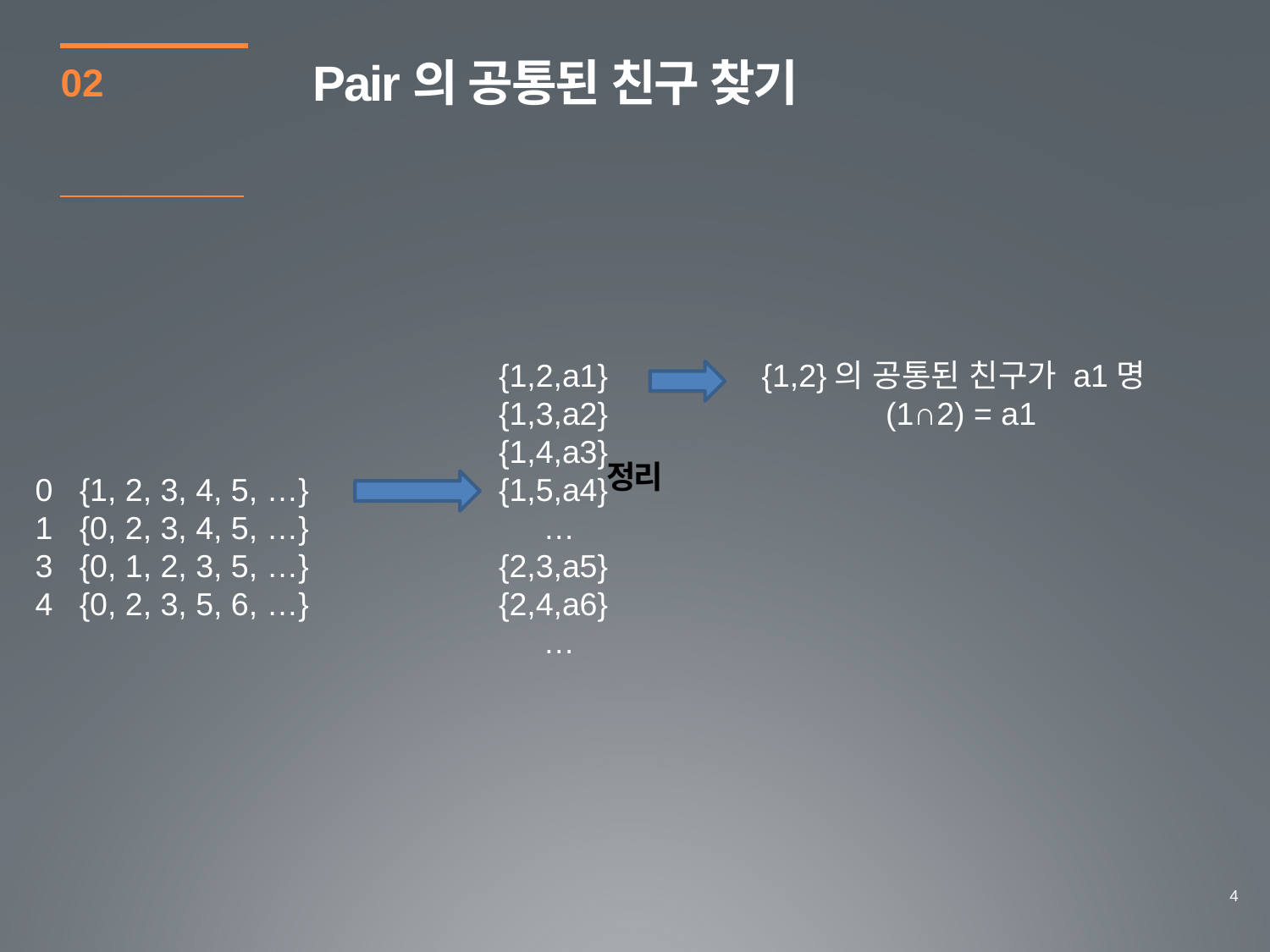

Pair의 공통된 친구 찾기
02

				{1,2,a1}		 {1,2}의 공통된 친구가 a1명
				{1,3,a2}		               (1∩2) = a1
				{1,4,a3}
     0   {1, 2, 3, 4, 5, …}		{1,5,a4}
     1   {0, 2, 3, 4, 5, …} 		     …
     3   {0, 1, 2, 3, 5, …} 		{2,3,a5}
     4   {0, 2, 3, 5, 6, …} 		{2,4,a6}
				     …

정리